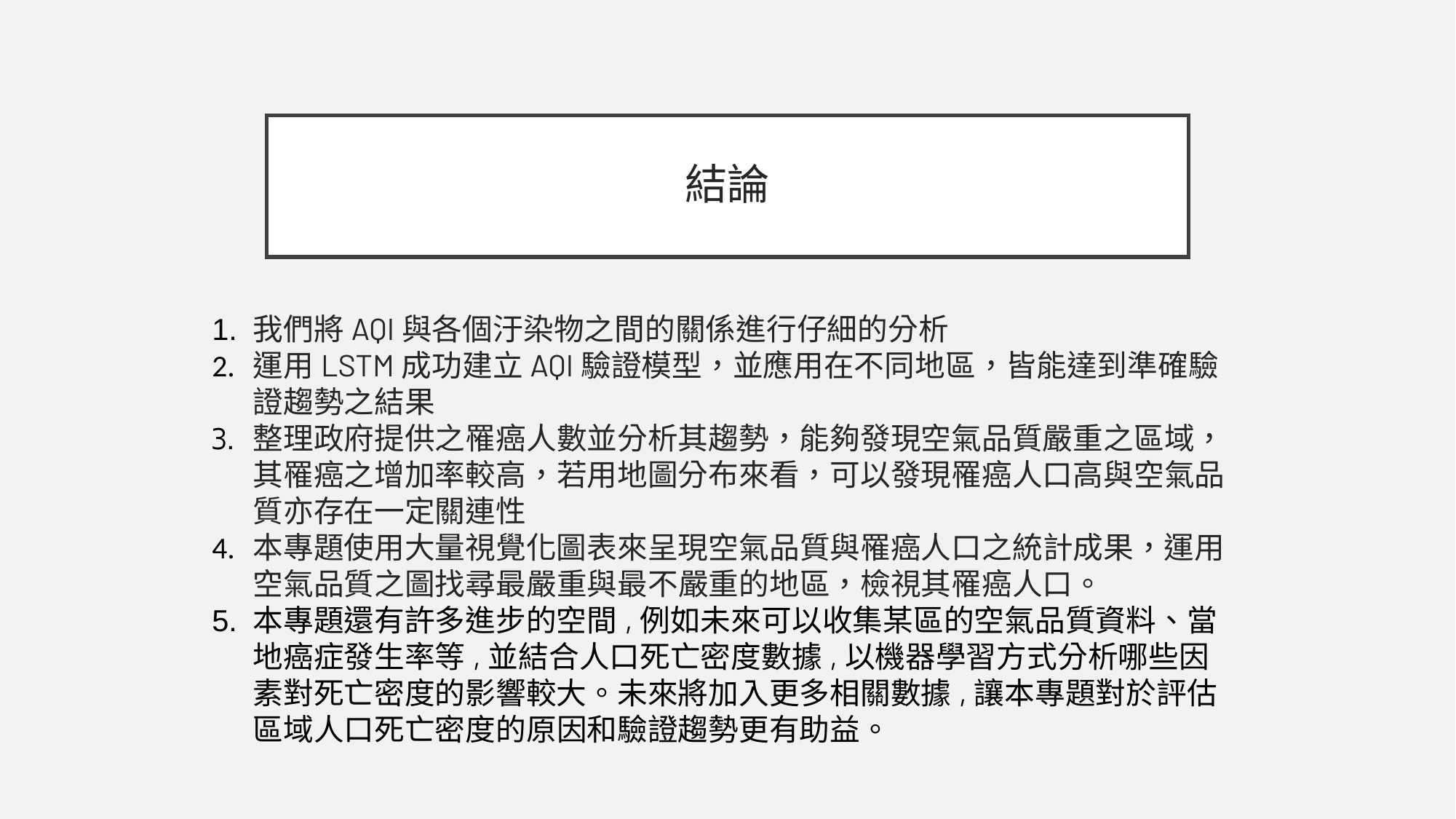

結論
我們將AQI與各個汙染物之間的關係進行仔細的分析
運用LSTM成功建立AQI驗證模型，並應用在不同地區，皆能達到準確驗證趨勢之結果
整理政府提供之罹癌人數並分析其趨勢，能夠發現空氣品質嚴重之區域，其罹癌之增加率較高，若用地圖分布來看，可以發現罹癌人口高與空氣品質亦存在一定關連性
本專題使用大量視覺化圖表來呈現空氣品質與罹癌人口之統計成果，運用空氣品質之圖找尋最嚴重與最不嚴重的地區，檢視其罹癌人口。
本專題還有許多進步的空間,例如未來可以收集某區的空氣品質資料、當地癌症發生率等,並結合人口死亡密度數據,以機器學習方式分析哪些因素對死亡密度的影響較大。未來將加入更多相關數據,讓本專題對於評估區域人口死亡密度的原因和驗證趨勢更有助益。